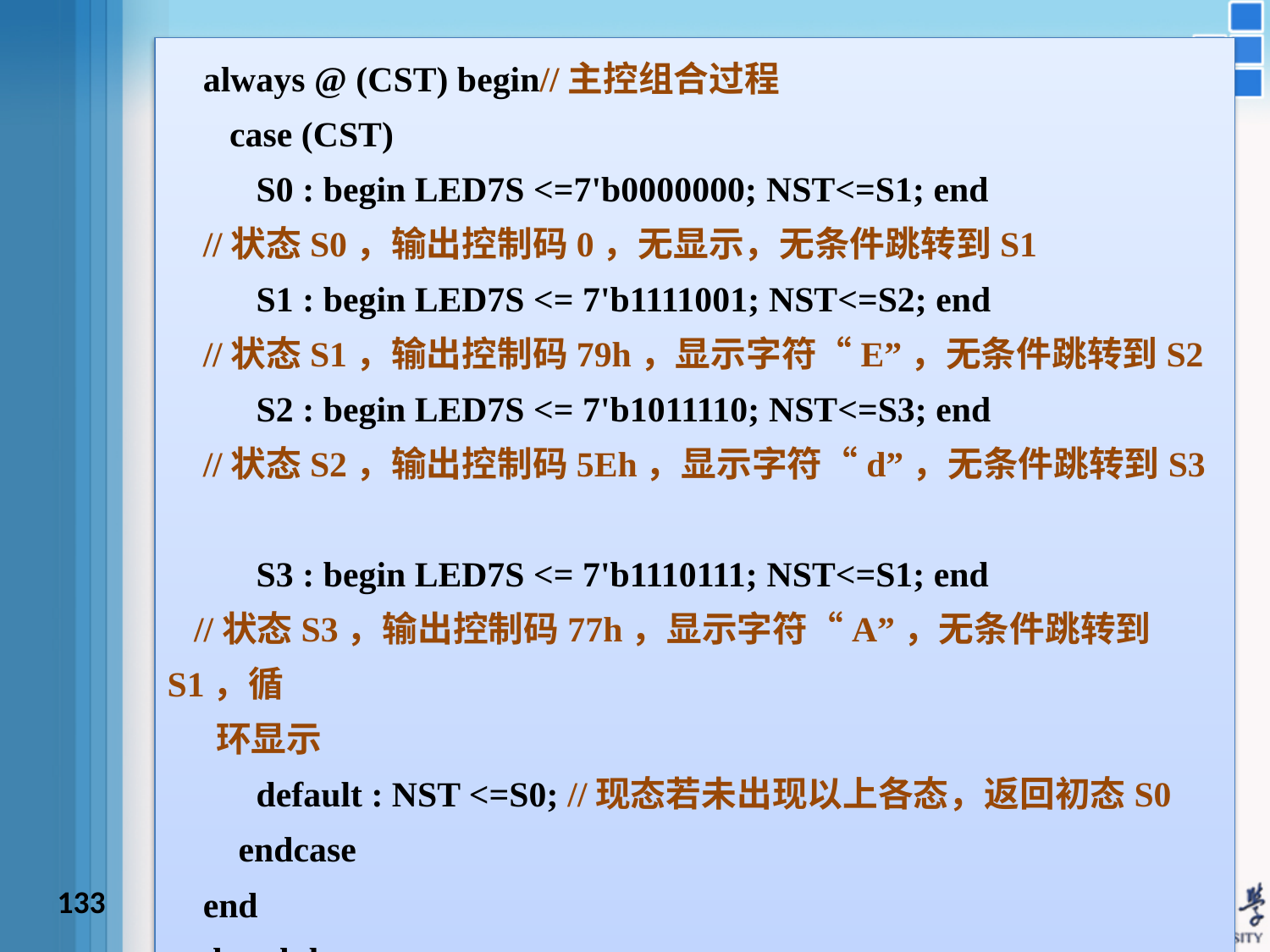

always @ (CST) begin//主控组合过程
       case (CST)
          S0 : begin LED7S <=7'b0000000; NST<=S1; end
    //状态S0，输出控制码0，无显示，无条件跳转到S1
          S1 : begin LED7S <= 7'b1111001; NST<=S2; end
    //状态S1，输出控制码79h，显示字符“E”，无条件跳转到S2
          S2 : begin LED7S <= 7'b1011110; NST<=S3; end
    //状态S2，输出控制码5Eh，显示字符“d”，无条件跳转到S3
          S3 : begin LED7S <= 7'b1110111; NST<=S1; end
   //状态S3，输出控制码77h，显示字符“A”，无条件跳转到S1，循
     环显示
          default : NST <=S0; //现态若未出现以上各态，返回初态S0
        endcase
    end
endmodule
133